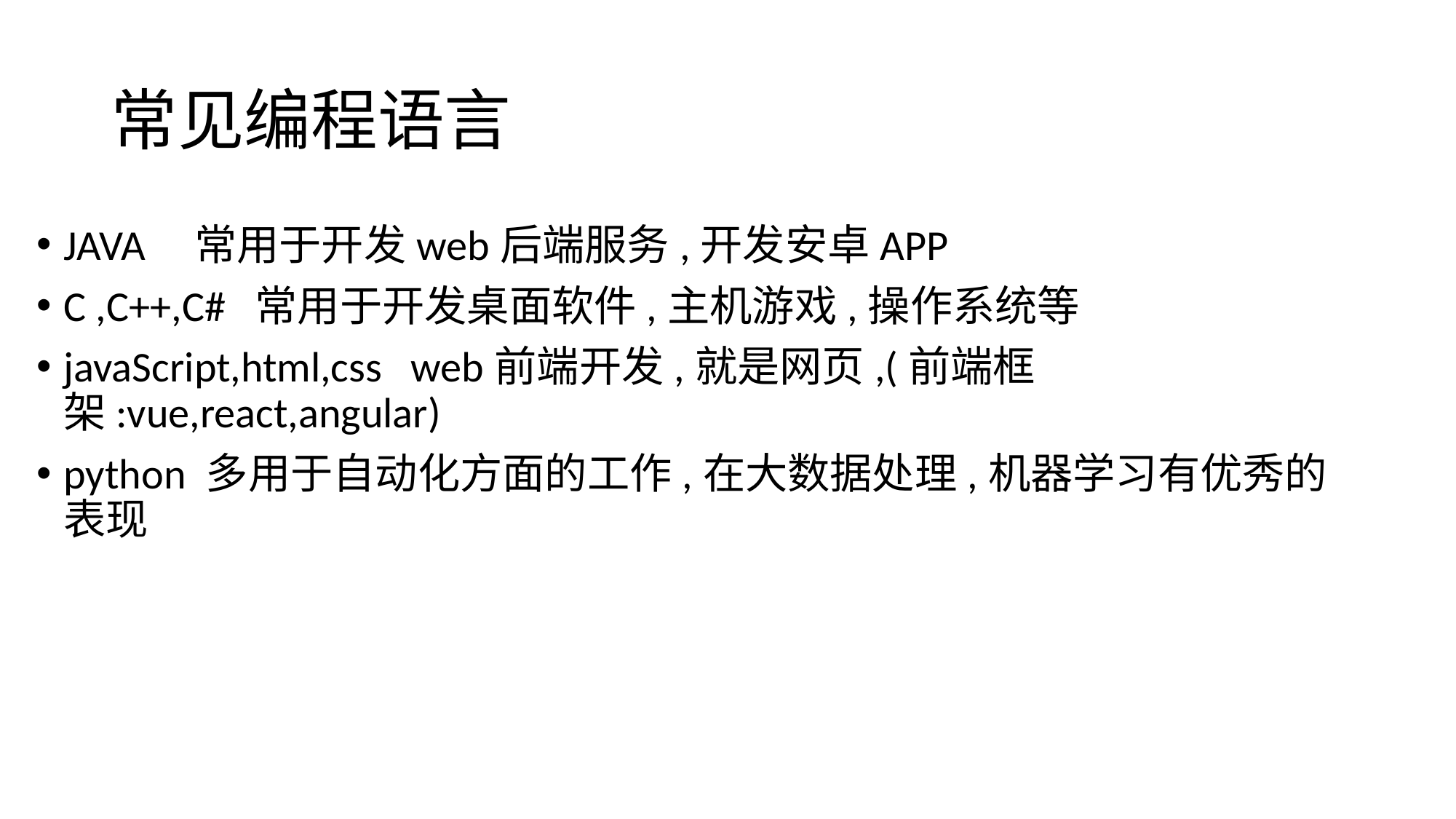

# 常见编程语言
JAVA    常用于开发web后端服务,开发安卓APP
C ,C++,C#  常用于开发桌面软件,主机游戏,操作系统等
javaScript,html,css   web前端开发,就是网页,(前端框架:vue,react,angular)
python 多用于自动化方面的工作,在大数据处理,机器学习有优秀的表现